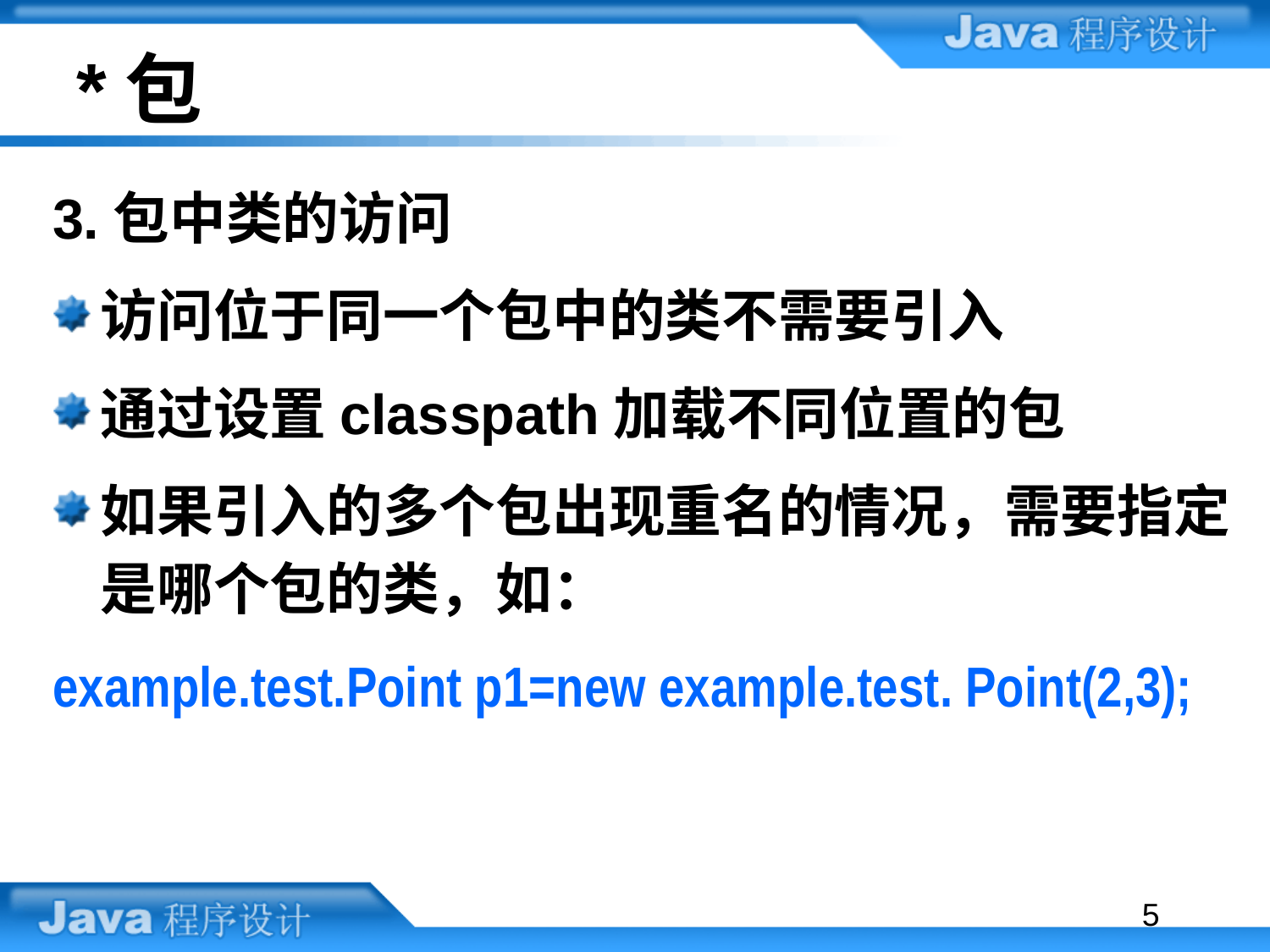

# *包
3.包中类的访问
访问位于同一个包中的类不需要引入
通过设置classpath加载不同位置的包
如果引入的多个包出现重名的情况，需要指定是哪个包的类，如：
example.test.Point p1=new example.test. Point(2,3);